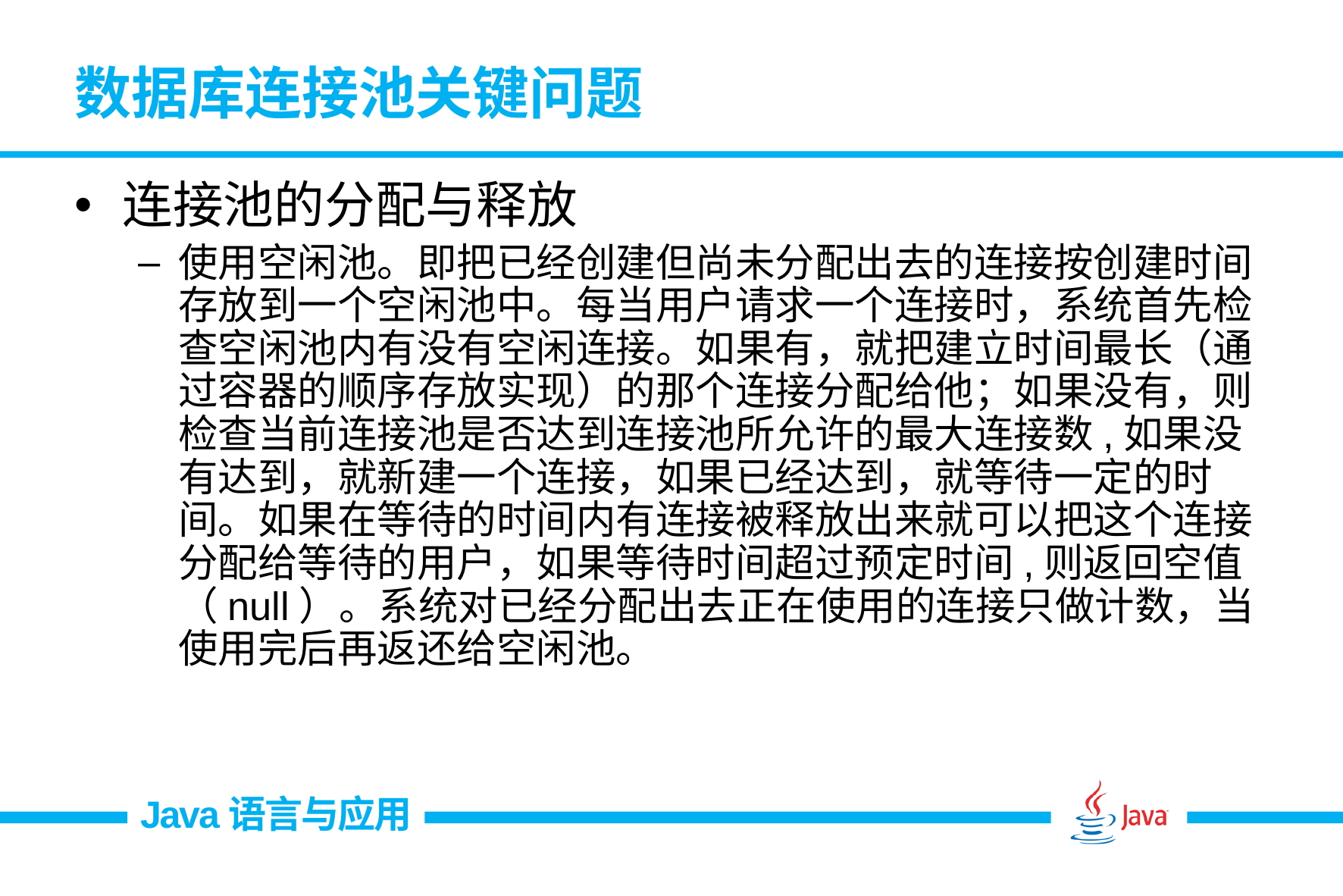

# 数据库连接池关键问题
连接池的分配与释放
使用空闲池。即把已经创建但尚未分配出去的连接按创建时间存放到一个空闲池中。每当用户请求一个连接时，系统首先检查空闲池内有没有空闲连接。如果有，就把建立时间最长（通过容器的顺序存放实现）的那个连接分配给他；如果没有，则检查当前连接池是否达到连接池所允许的最大连接数,如果没有达到，就新建一个连接，如果已经达到，就等待一定的时间。如果在等待的时间内有连接被释放出来就可以把这个连接分配给等待的用户，如果等待时间超过预定时间,则返回空值（null）。系统对已经分配出去正在使用的连接只做计数，当使用完后再返还给空闲池。